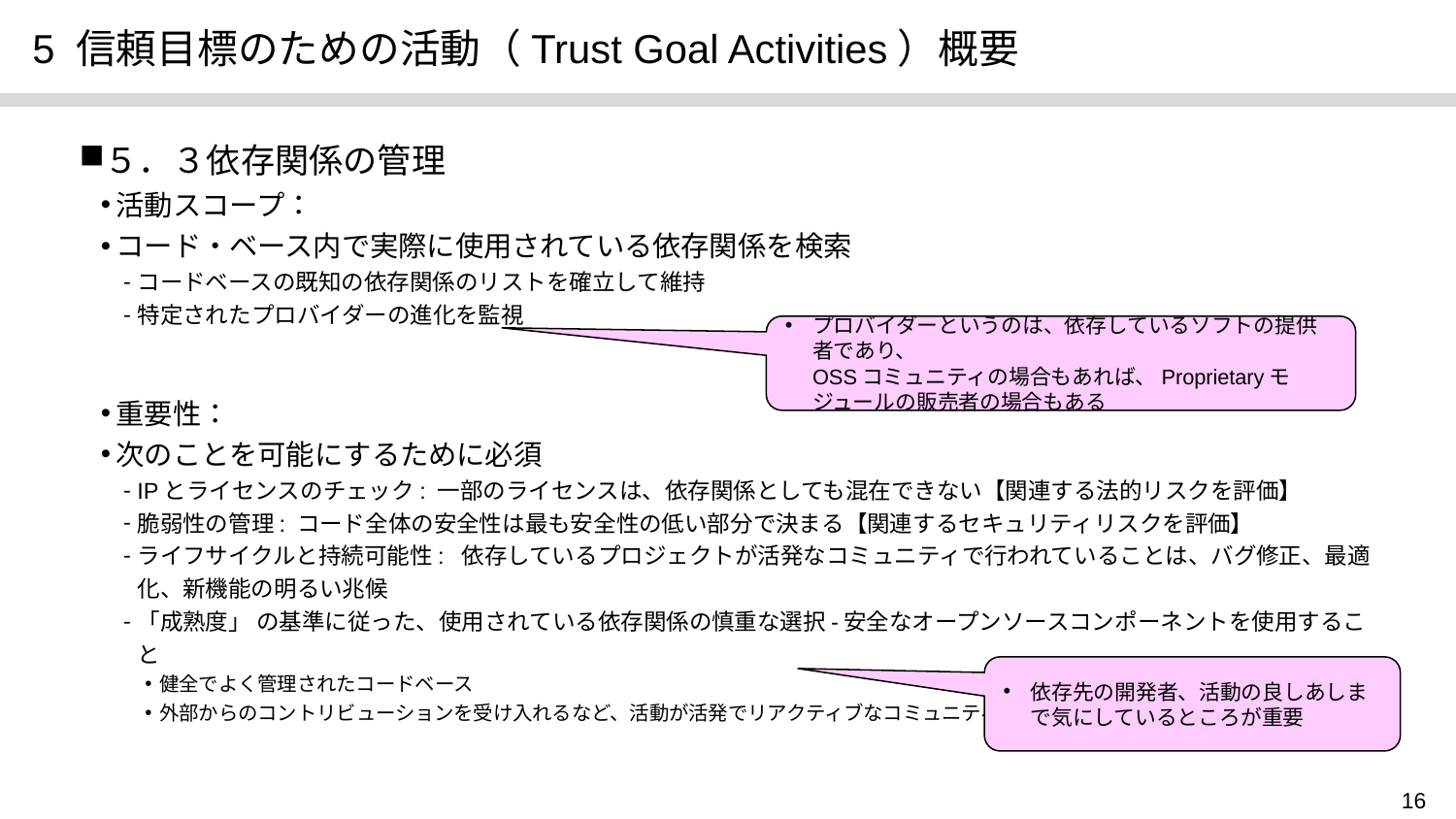

# 5 信頼目標のための活動（Trust Goal Activities）概要
５．３依存関係の管理
活動スコープ：
コード・ベース内で実際に使用されている依存関係を検索
コードベースの既知の依存関係のリストを確立して維持
特定されたプロバイダーの進化を監視

重要性：
次のことを可能にするために必須
IPとライセンスのチェック: 一部のライセンスは、依存関係としても混在できない【関連する法的リスクを評価】
脆弱性の管理: コード全体の安全性は最も安全性の低い部分で決まる【関連するセキュリティリスクを評価】
ライフサイクルと持続可能性:  依存しているプロジェクトが活発なコミュニティで行われていることは、バグ修正、最適化、新機能の明るい兆候
「成熟度」 の基準に従った、使用されている依存関係の慎重な選択-安全なオープンソースコンポーネントを使用すること
健全でよく管理されたコードベース
外部からのコントリビューションを受け入れるなど、活動が活発でリアクティブなコミュニティ

プロバイダーというのは、依存しているソフトの提供者であり、
OSSコミュニティの場合もあれば、Proprietaryモジュールの販売者の場合もある
依存先の開発者、活動の良しあしまで気にしているところが重要